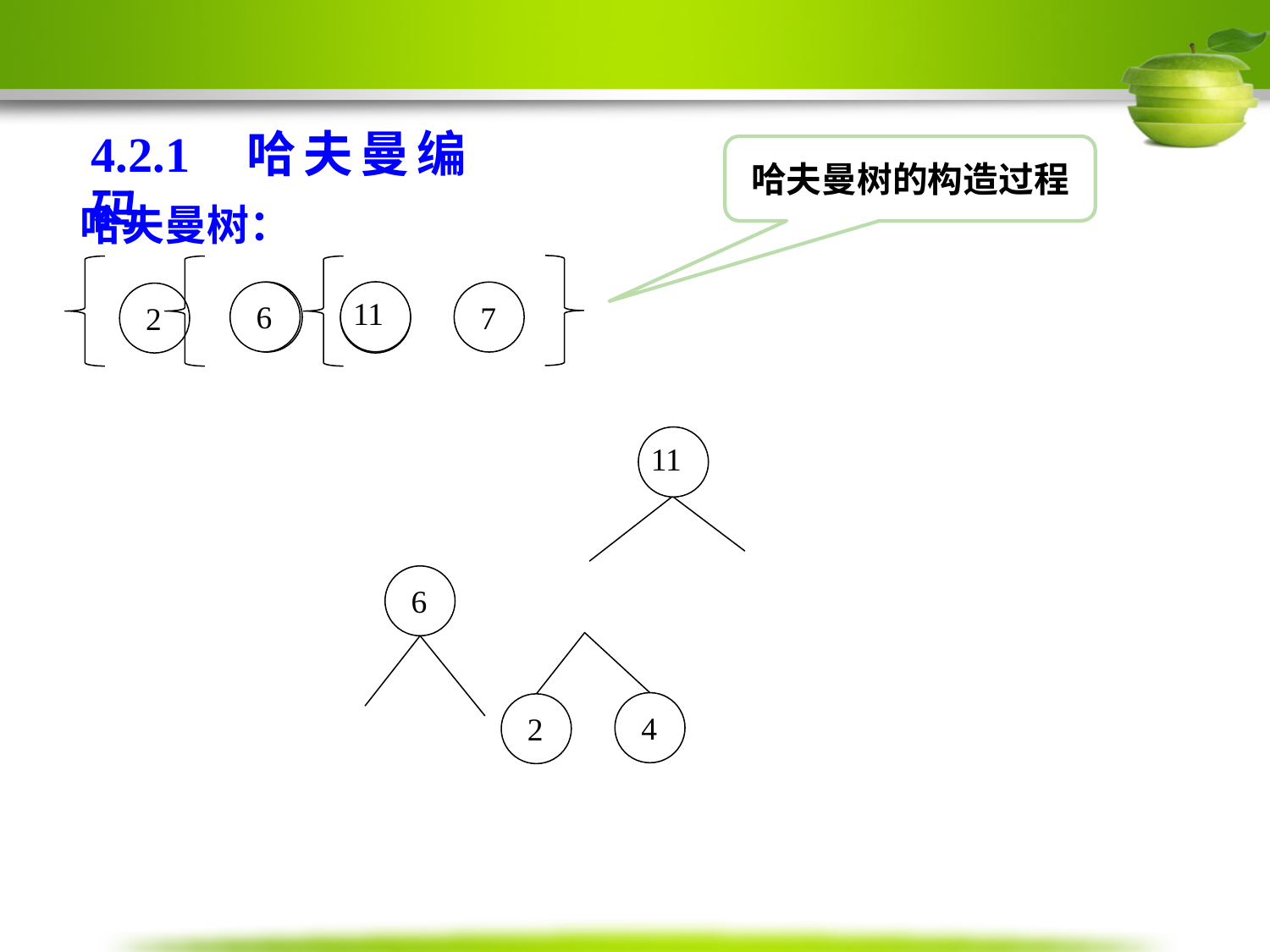

4.2.1 哈夫曼编码
哈夫曼树的构造过程
哈夫曼树：

11

6

4

7

2

5

11

6

4

2